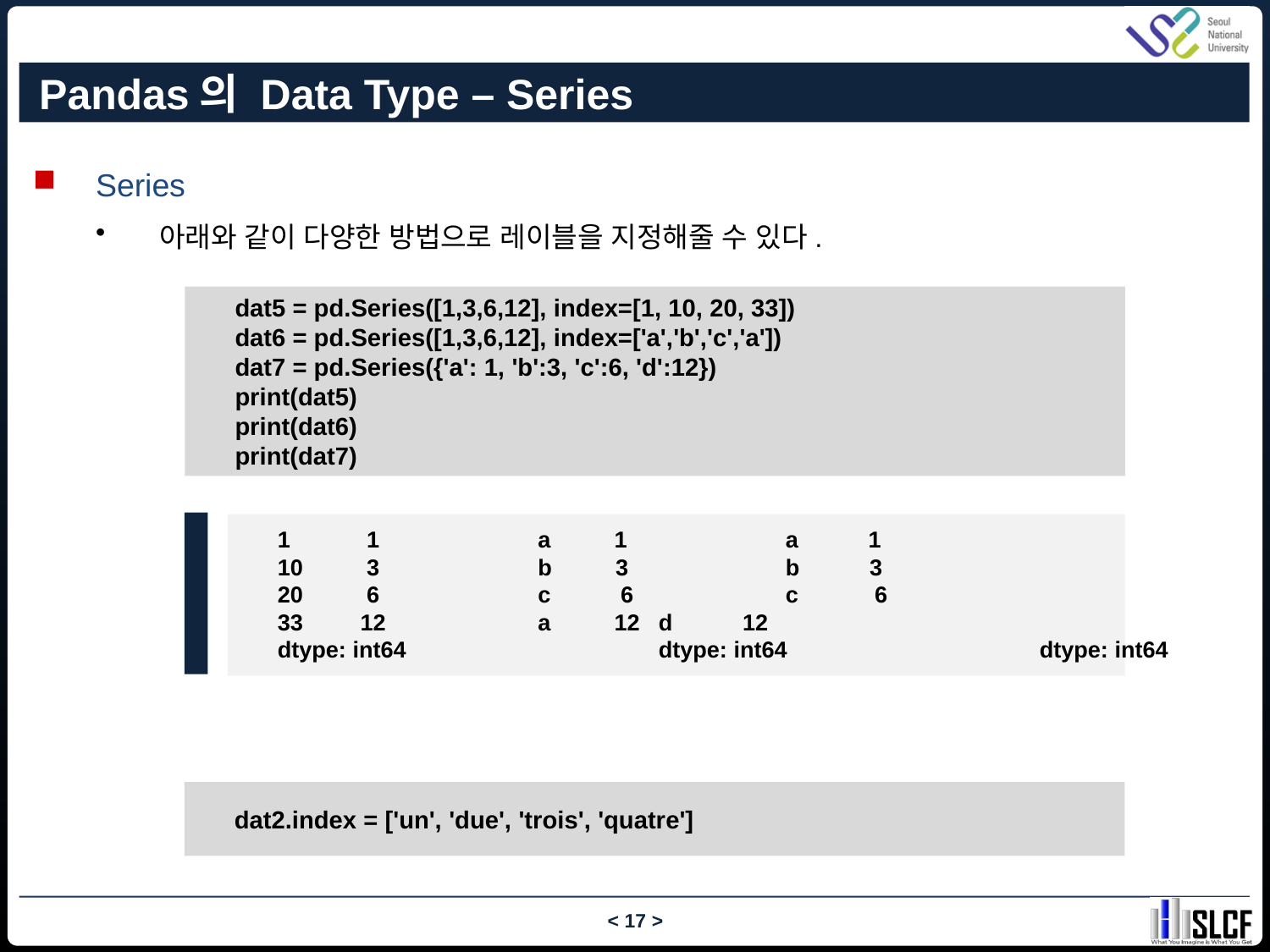

# Pandas의 Data Type – Series
Series
아래와 같이 다양한 방법으로 레이블을 지정해줄 수 있다.

다음과 같이 레이블 값을 변경하는 것도 가능하다.

dat5 = pd.Series([1,3,6,12], index=[1, 10, 20, 33])
dat6 = pd.Series([1,3,6,12], index=['a','b','c','a'])
dat7 = pd.Series({'a': 1, 'b':3, 'c':6, 'd':12})
print(dat5)
print(dat6)
print(dat7)

1            1		 a          1		a           1
10          3 		 b          3 		b           3
20          6 		 c           6 		c            6
33         12 		 a          12 	d           12
dtype: int64		dtype: int64		dtype: int64

dat2.index = ['un', 'due', 'trois', 'quatre']